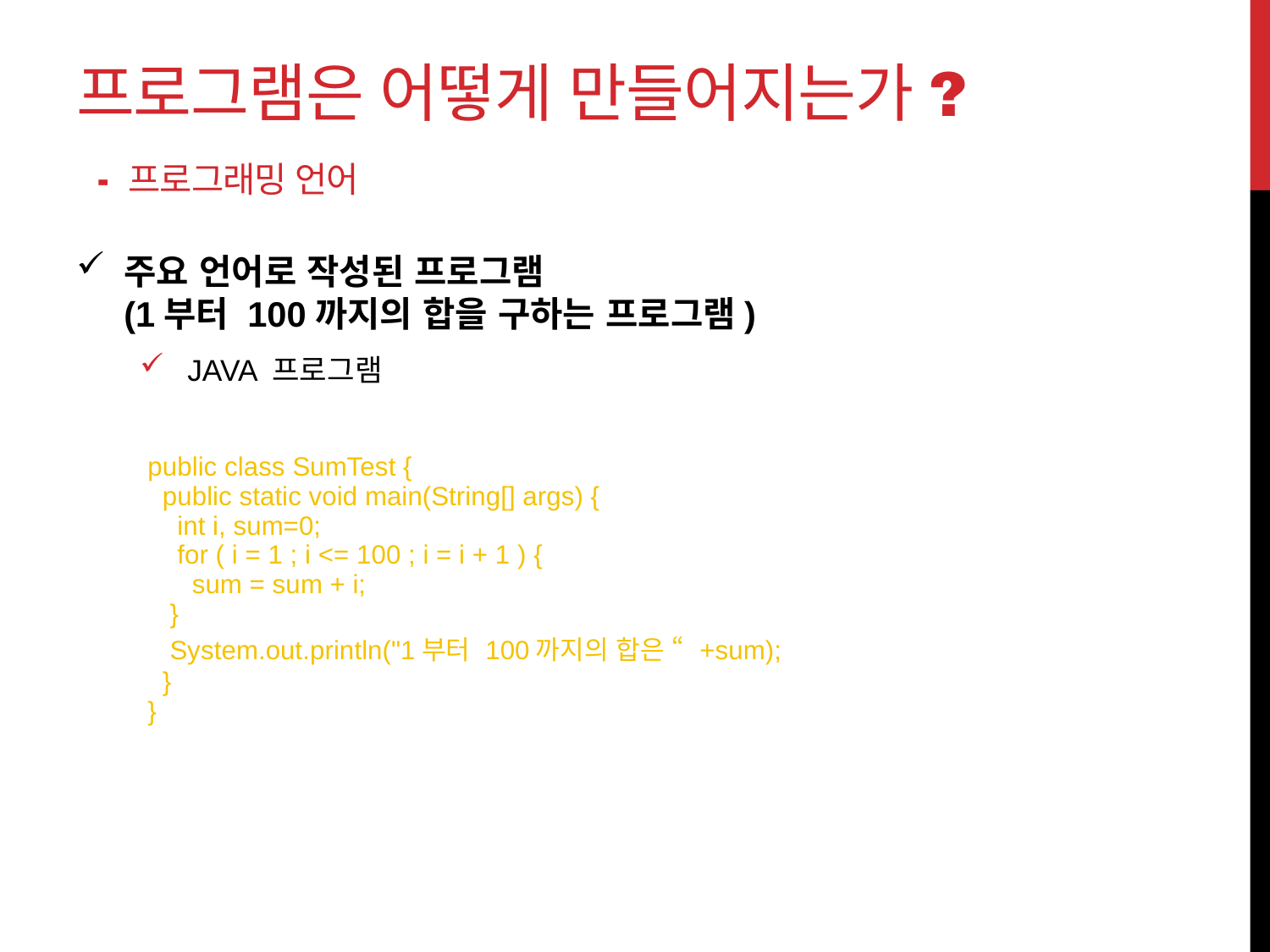

# 프로그램은 어떻게 만들어지는가? - 프로그래밍 언어
주요 언어로 작성된 프로그램
(1부터 100까지의 합을 구하는 프로그램)
JAVA 프로그램
| public class SumTest { public static void main(String[] args) { int i, sum=0; for ( i = 1 ; i <= 100 ; i = i + 1 ) { sum = sum + i; } System.out.println("1부터 100까지의 합은 “ +sum); } } |
| --- |